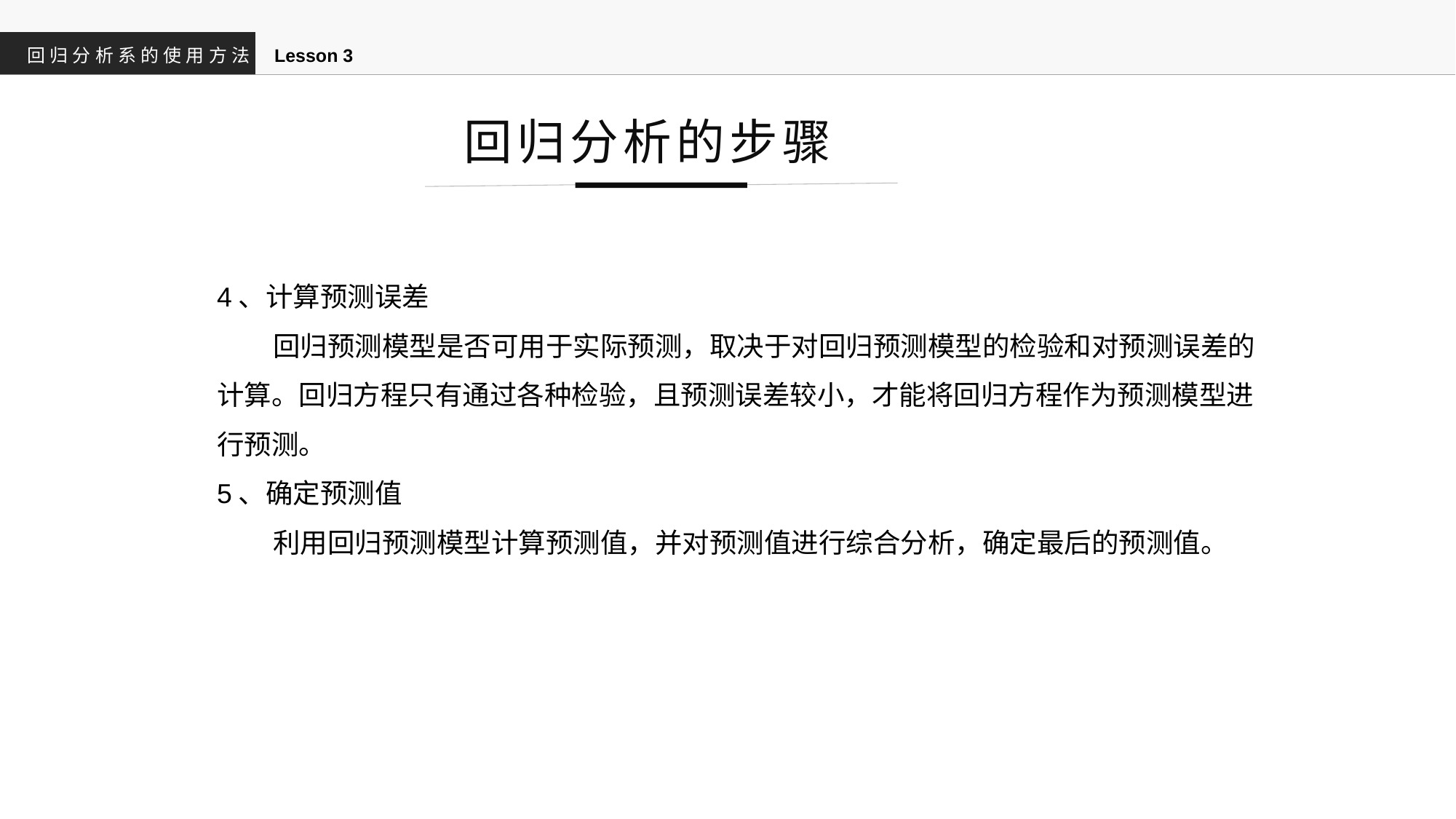

回归分析系的使用方法
Lesson 3
回归分析的步骤

4、计算预测误差
        回归预测模型是否可用于实际预测，取决于对回归预测模型的检验和对预测误差的计算。回归方程只有通过各种检验，且预测误差较小，才能将回归方程作为预测模型进行预测。
5、确定预测值
        利用回归预测模型计算预测值，并对预测值进行综合分析，确定最后的预测值。